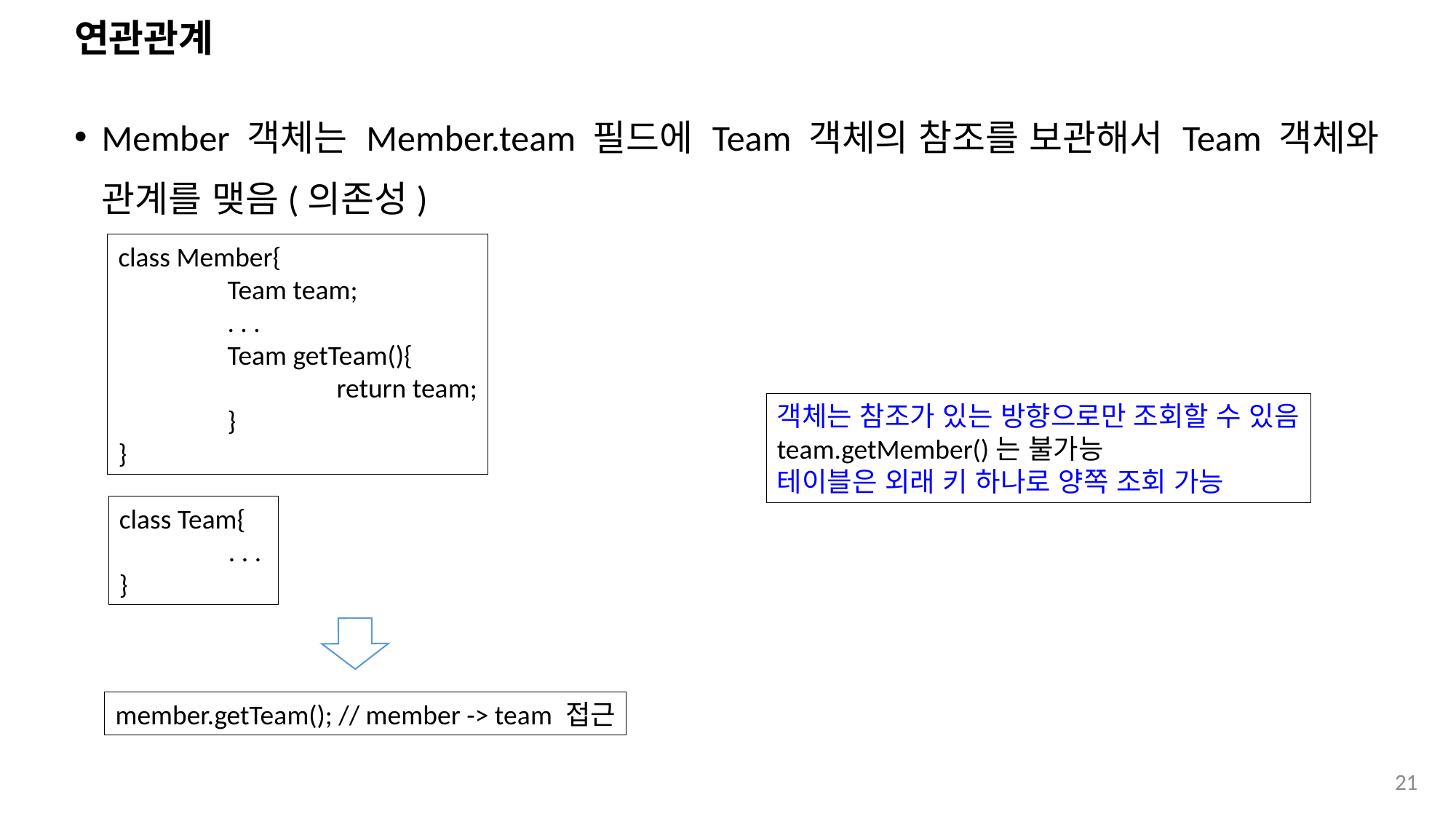

# 연관관계
Member 객체는 Member.team 필드에 Team 객체의 참조를 보관해서 Team 객체와 관계를 맺음(의존성)

class Member{
	Team team;
	. . .
	Team getTeam(){
		return team;
	}
}
객체는 참조가 있는 방향으로만 조회할 수 있음
team.getMember()는 불가능
테이블은 외래 키 하나로 양쪽 조회 가능
class Team{
	. . .
}

member.getTeam(); // member -> team 접근
21